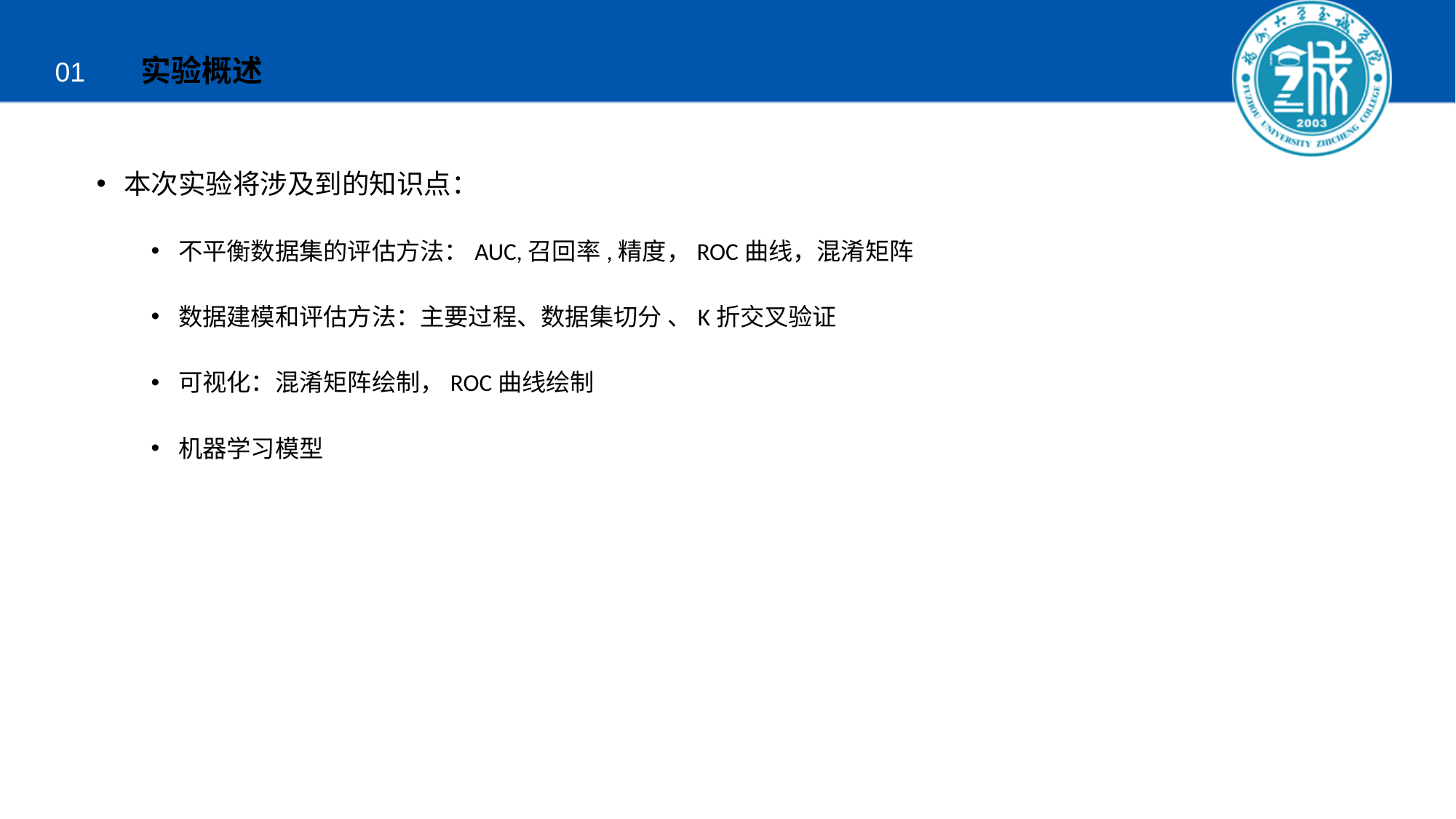

实验概述
01
本次实验将涉及到的知识点：
不平衡数据集的评估方法：AUC,召回率,精度，ROC曲线，混淆矩阵
数据建模和评估方法：主要过程、数据集切分 、K折交叉验证
可视化：混淆矩阵绘制，ROC曲线绘制
机器学习模型